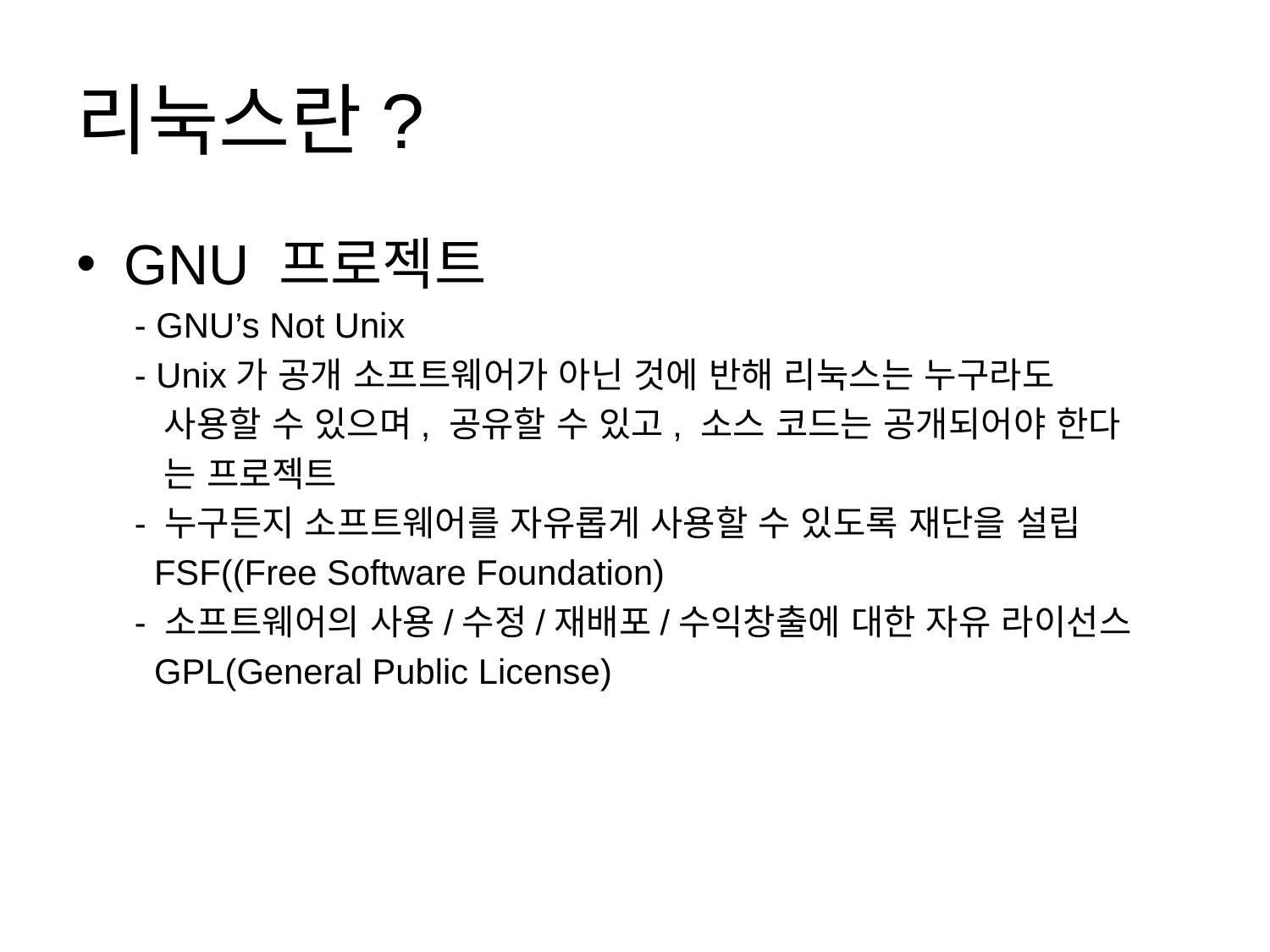

# 리눅스란?
GNU 프로젝트
      - GNU’s Not Unix
      - Unix가 공개 소프트웨어가 아닌 것에 반해 리눅스는 누구라도
        사용할 수 있으며, 공유할 수 있고, 소스 코드는 공개되어야 한다
        는 프로젝트
      - 누구든지 소프트웨어를 자유롭게 사용할 수 있도록 재단을 설립
        FSF((Free Software Foundation)
      - 소프트웨어의 사용/수정/재배포/수익창출에 대한 자유 라이선스
        GPL(General Public License)